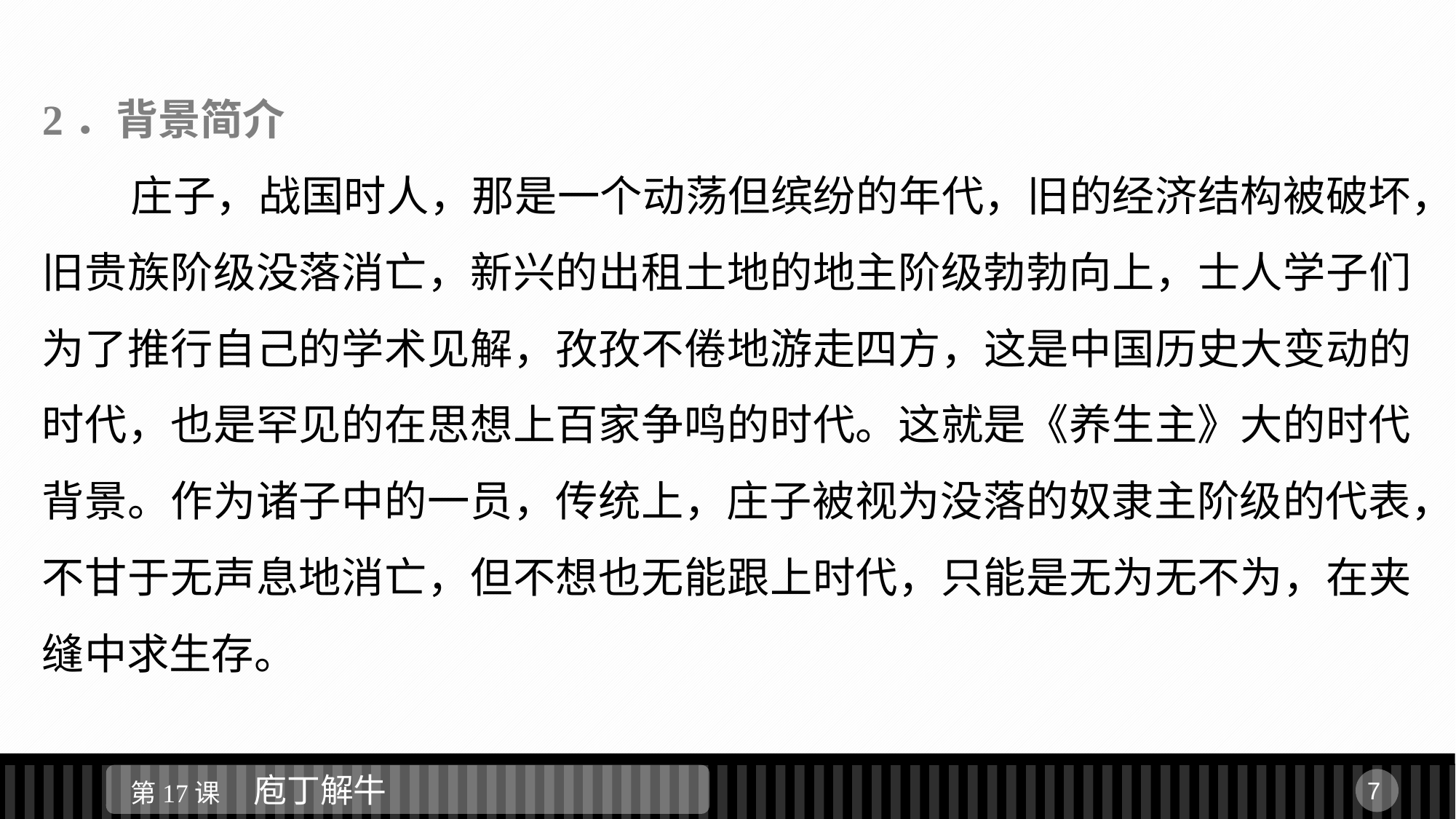

2．背景简介
        庄子，战国时人，那是一个动荡但缤纷的年代，旧的经济结构被破坏，旧贵族阶级没落消亡，新兴的出租土地的地主阶级勃勃向上，士人学子们为了推行自己的学术见解，孜孜不倦地游走四方，这是中国历史大变动的时代，也是罕见的在思想上百家争鸣的时代。这就是《养生主》大的时代背景。作为诸子中的一员，传统上，庄子被视为没落的奴隶主阶级的代表，不甘于无声息地消亡，但不想也无能跟上时代，只能是无为无不为，在夹缝中求生存。